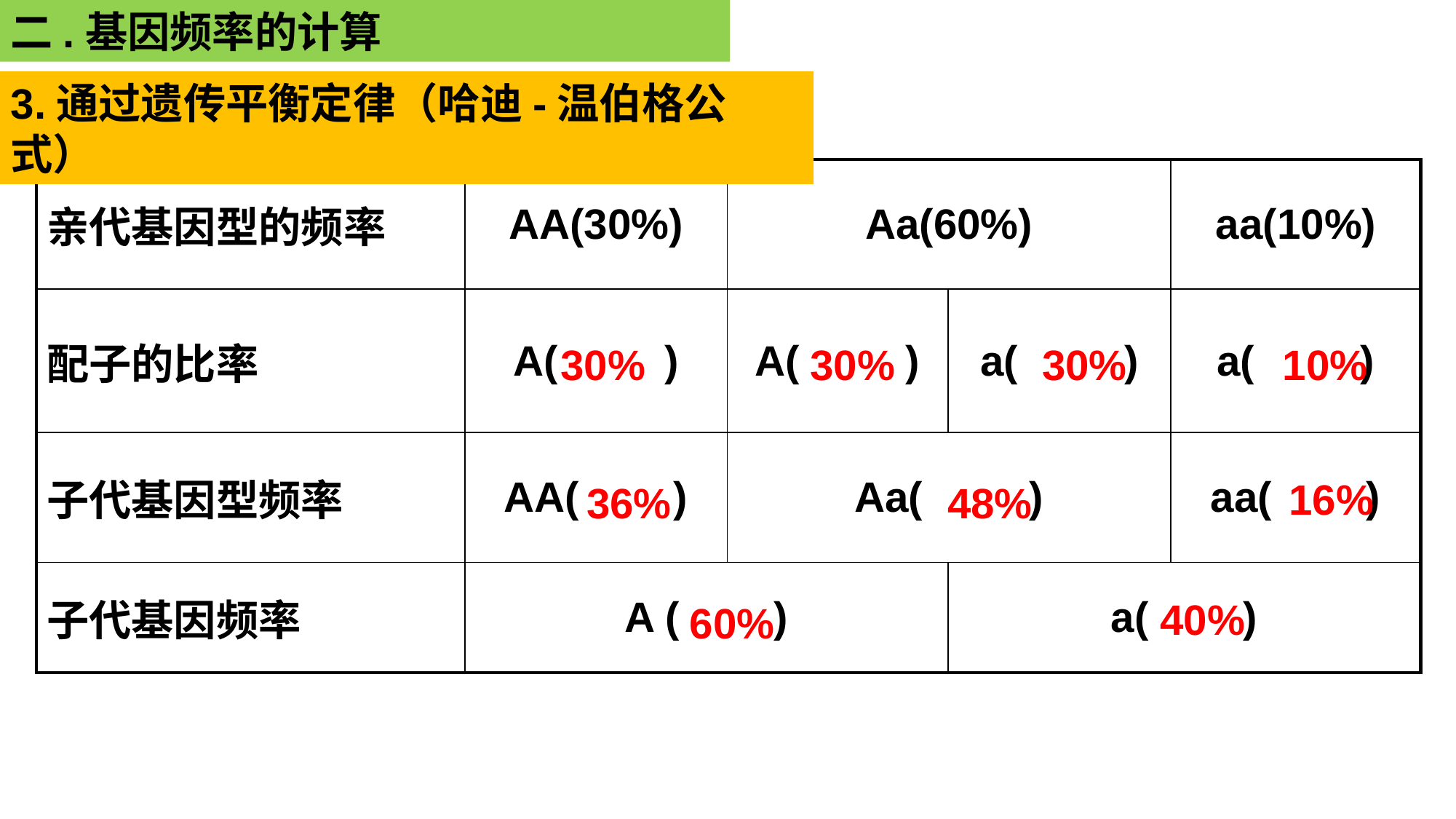

二.基因频率的计算
3.通过遗传平衡定律（哈迪-温伯格公式）
| 亲代基因型的频率 | AA(30%) | Aa(60%) |  | aa(10%) |
| --- | --- | --- | --- | --- |
| 配子的比率 | A( ) | A( ) | a( ) | a( ) |
| 子代基因型频率 | AA( ) | Aa( ) |  | aa( ) |
| 子代基因频率 | A ( ) |  | a( ) |  |
30%
30%
30%
10%
16%
36%
48%
40%
60%